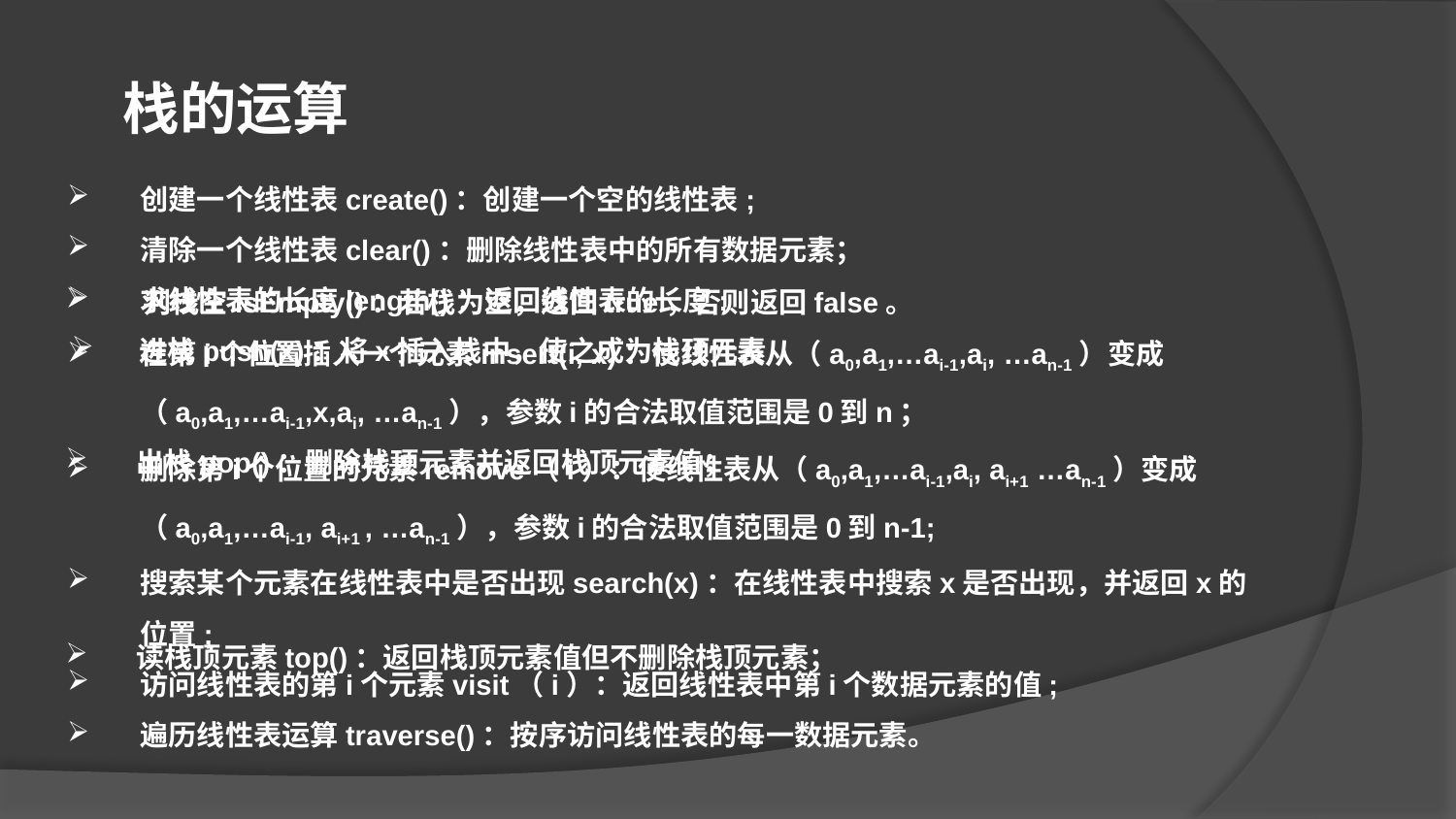

栈的运算
创建一个线性表create()：创建一个空的线性表;
清除一个线性表clear()：删除线性表中的所有数据元素；
求线性表的长度length()：返回线性表的长度;
在第i个位置插入一个元素insert(i, x)：使线性表从（a0,a1,…ai-1,ai, …an-1）变成（a0,a1,…ai-1,x,ai, …an-1），参数i的合法取值范围是0到n；
删除第i个位置的元素remove（i）：使线性表从（a0,a1,…ai-1,ai, ai+1 …an-1）变成（a0,a1,…ai-1, ai+1 , …an-1），参数i的合法取值范围是0到n-1;
搜索某个元素在线性表中是否出现search(x)：在线性表中搜索x是否出现，并返回x的位置;
访问线性表的第i个元素visit（i）：返回线性表中第i个数据元素的值;
遍历线性表运算traverse()：按序访问线性表的每一数据元素。
  判栈空isEmpty()：若栈为空，返回true，否则返回false。
    进栈push(x)：将x插入栈中，使之成为栈顶元素
 出栈pop()：删除栈顶元素并返回栈顶元素值；
 读栈顶元素top()：返回栈顶元素值但不删除栈顶元素；